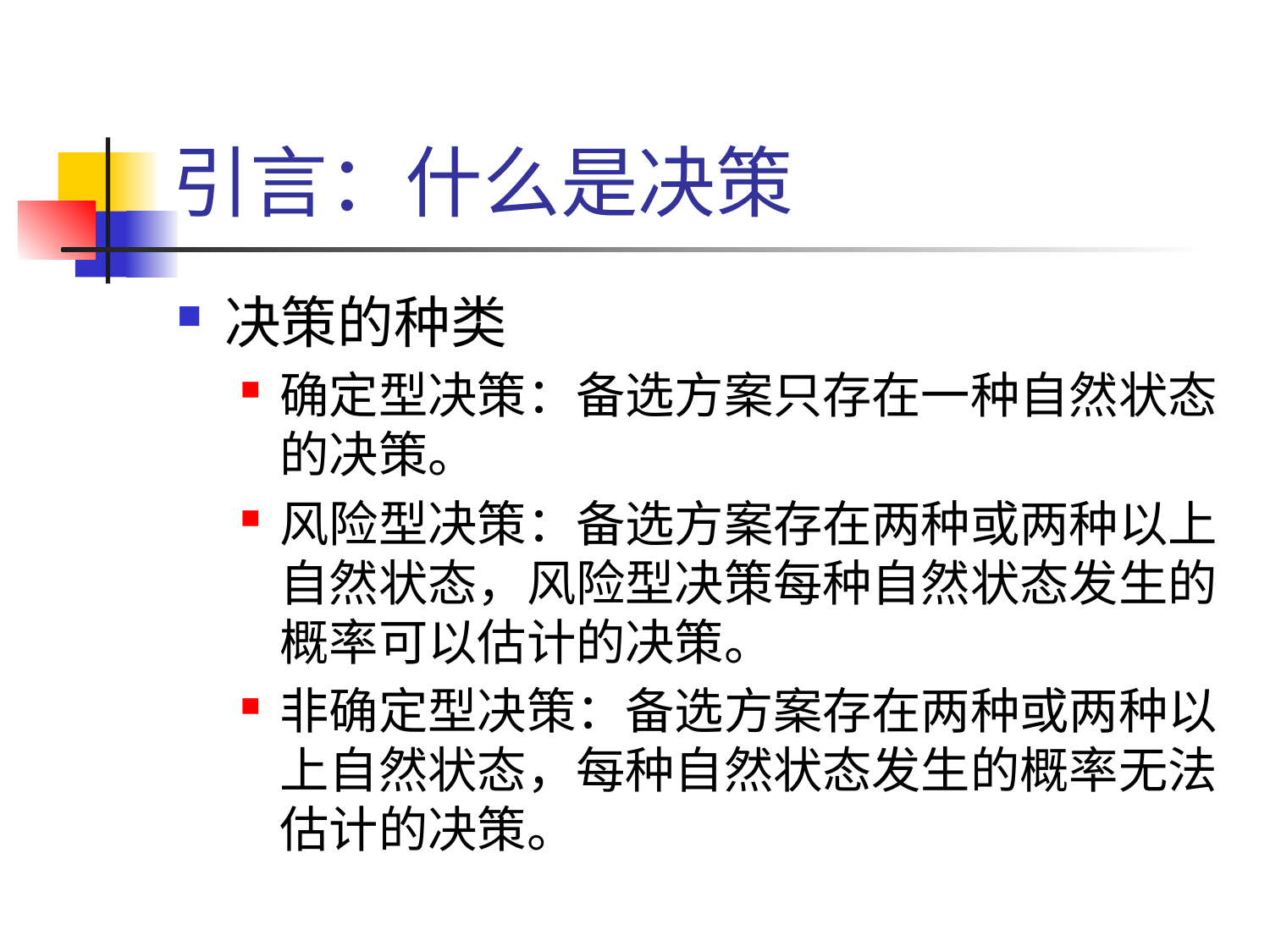

# 引言：什么是决策
决策的种类
确定型决策：备选方案只存在一种自然状态的决策。
风险型决策：备选方案存在两种或两种以上自然状态，风险型决策每种自然状态发生的概率可以估计的决策。
非确定型决策：备选方案存在两种或两种以上自然状态，每种自然状态发生的概率无法估计的决策。